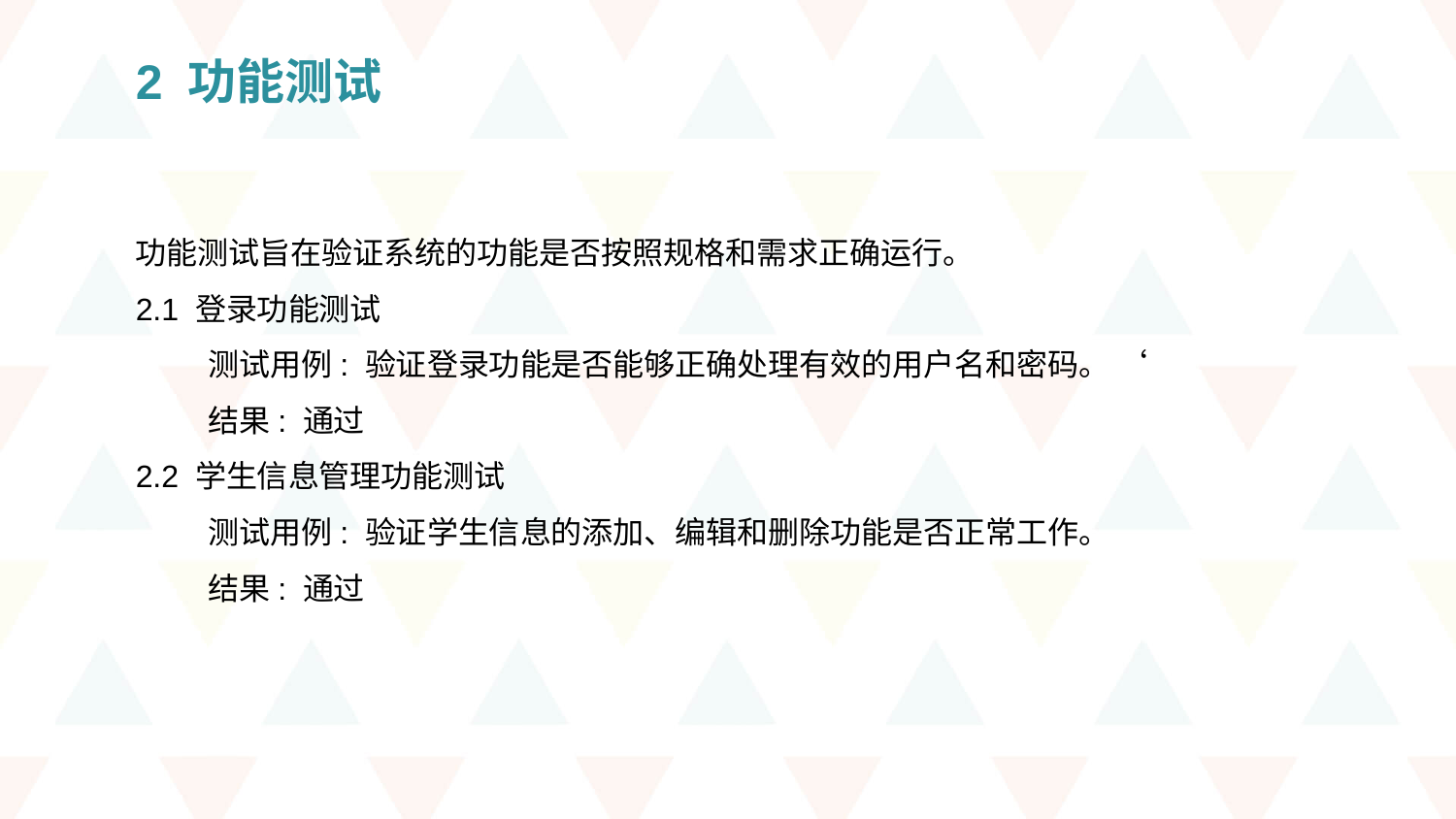

2 功能测试
功能测试旨在验证系统的功能是否按照规格和需求正确运行。
2.1 登录功能测试
测试用例: 验证登录功能是否能够正确处理有效的用户名和密码。 ‘
结果: 通过
2.2 学生信息管理功能测试
测试用例: 验证学生信息的添加、编辑和删除功能是否正常工作。
结果: 通过